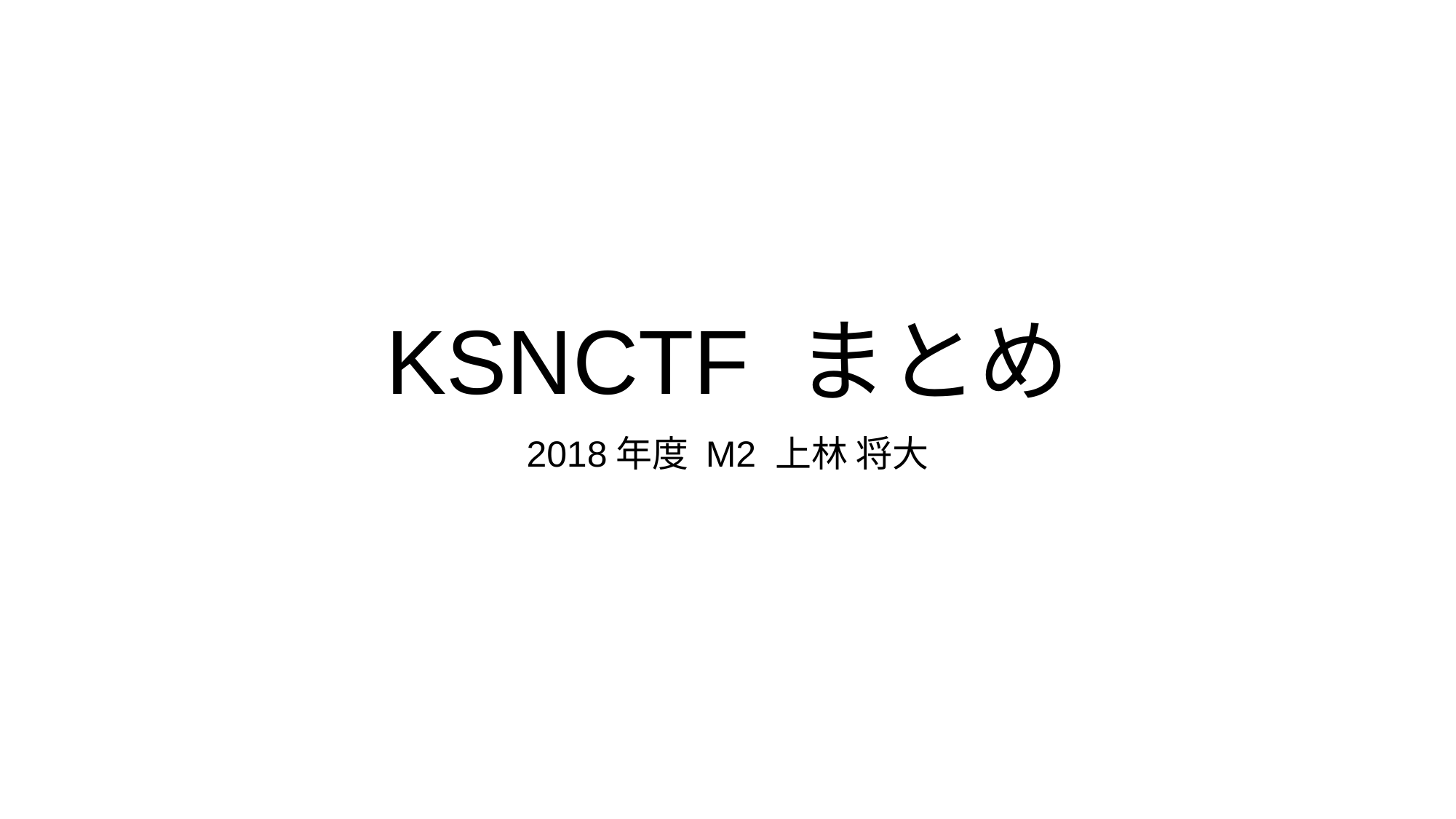

# KSNCTF まとめ
2018年度 M2 上林 将大